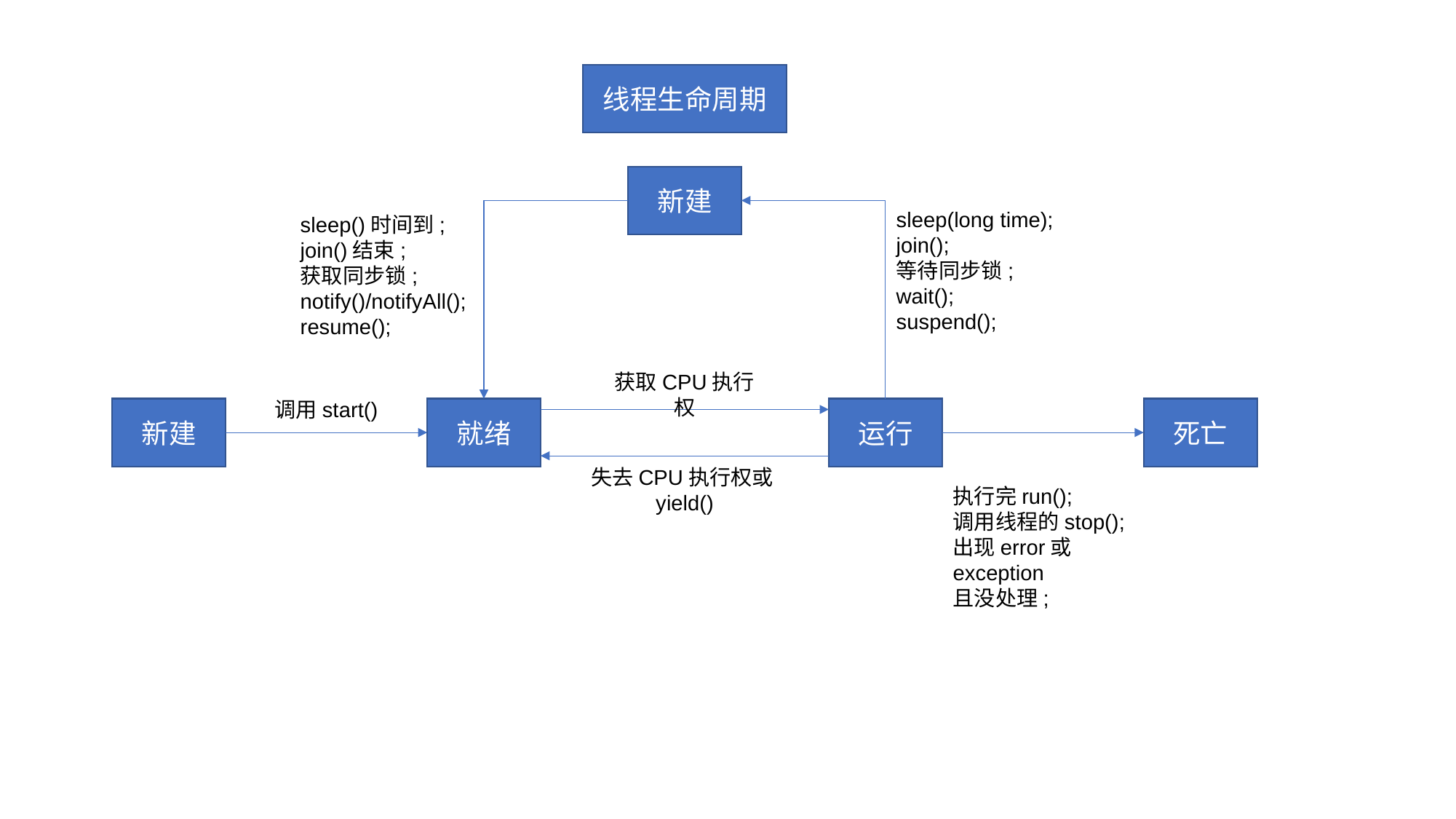

线程生命周期
新建
sleep(long time);
join();
等待同步锁;
wait();
suspend();
sleep()时间到;
join()结束;
获取同步锁;
notify()/notifyAll();
resume();
获取CPU执行权
调用start()
运行
死亡
就绪
新建
失去CPU执行权或yield()
执行完run();
调用线程的stop();
出现error或exception
且没处理;